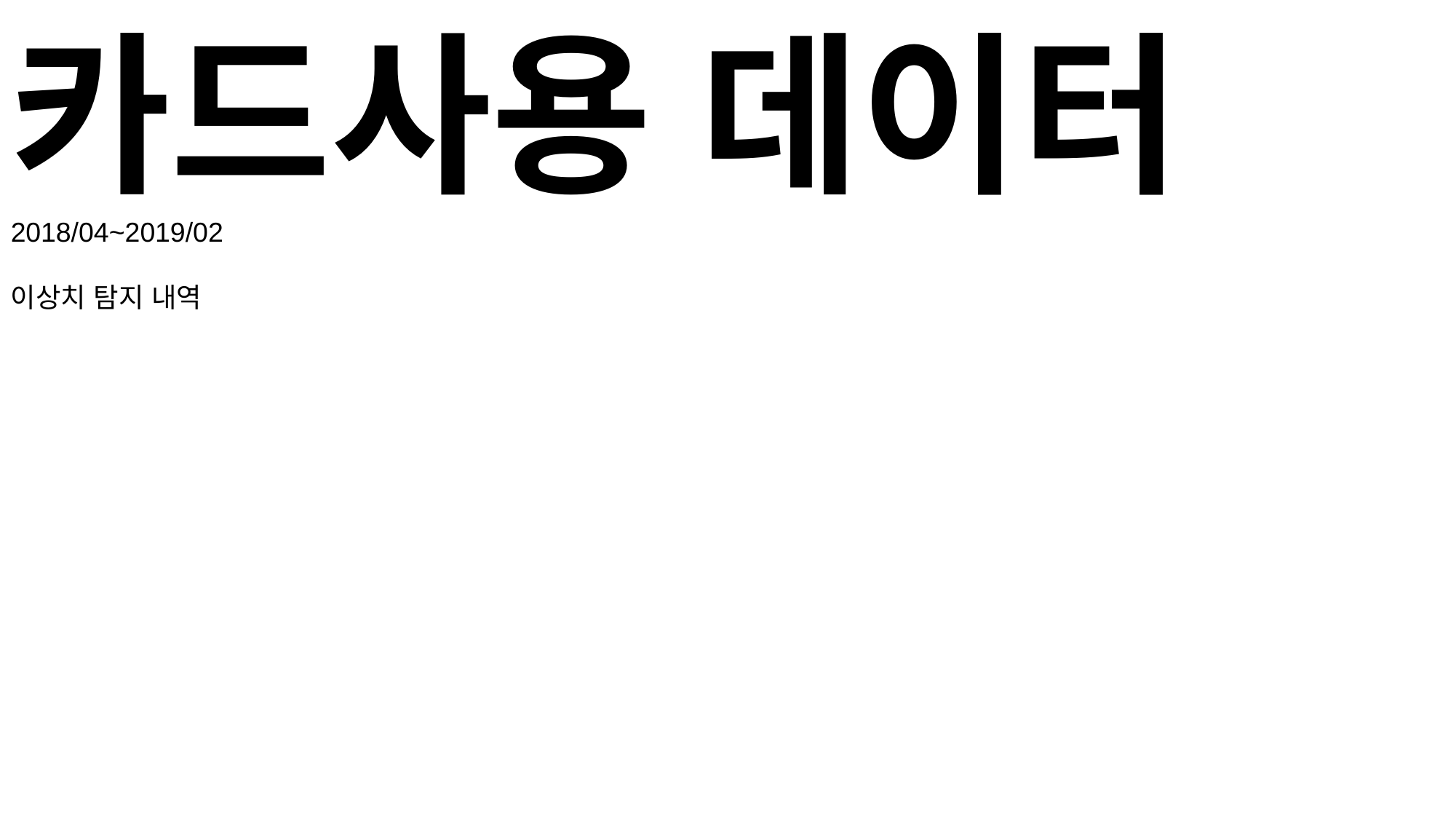

카드사용 데이터
2018/04~2019/02

이상치 탐지 내역
business
sex
Age
no_use
amount
card_type
amount_one
year
month
day
weekday